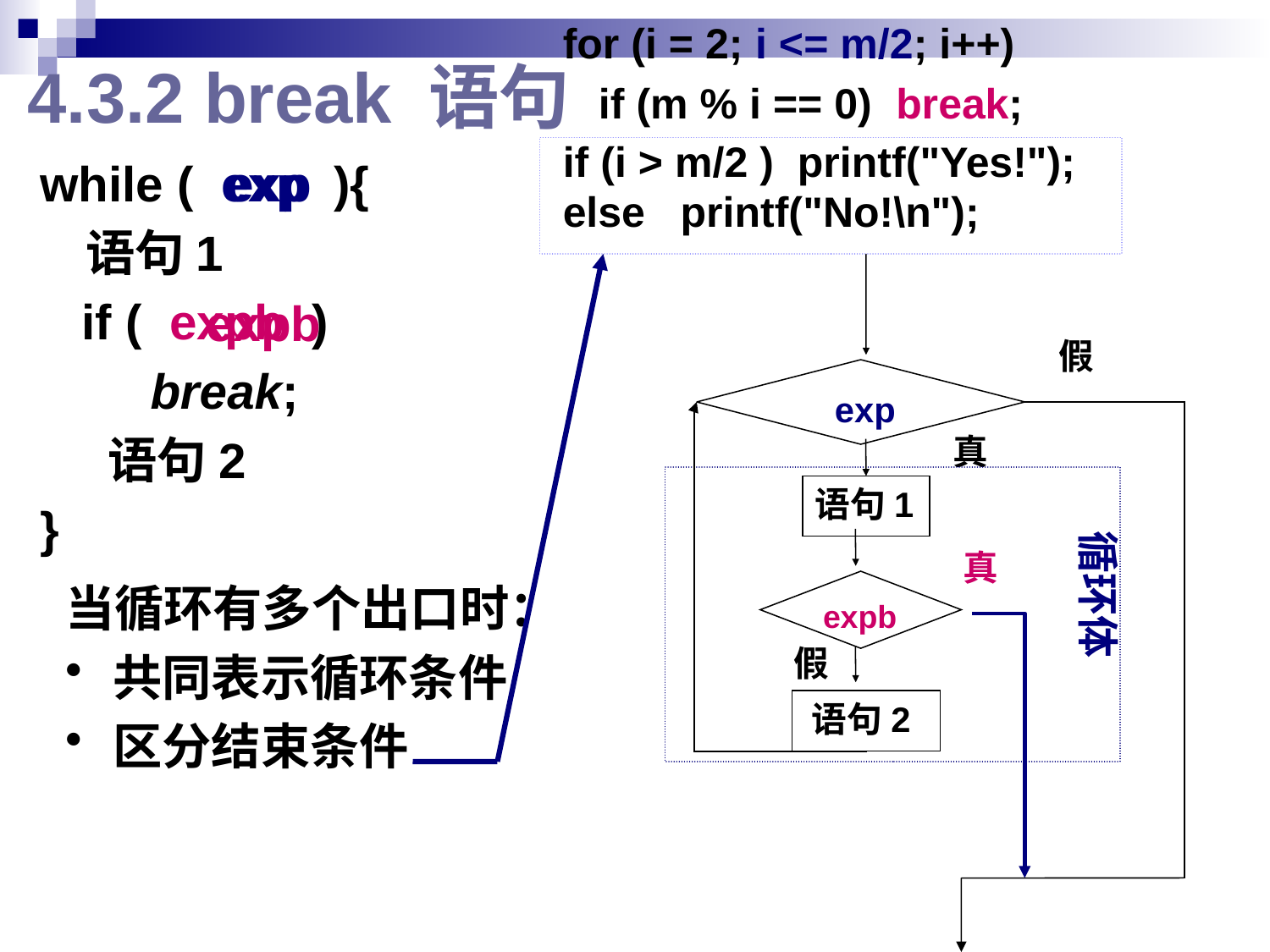

for (i = 2; i <= m/2; i++)
   if (m % i == 0)  break;
if (i > m/2 )  printf("Yes!");
else   printf("No!\n");
# 4.3.2 break 语句

while (  exp  ){
   语句1
   if (  expb  )
        break;
     语句2
}
exp

假
 exp
真

语句1
循环体

真
expb

假

 语句2

expb
当循环有多个出口时：
共同表示循环条件
区分结束条件